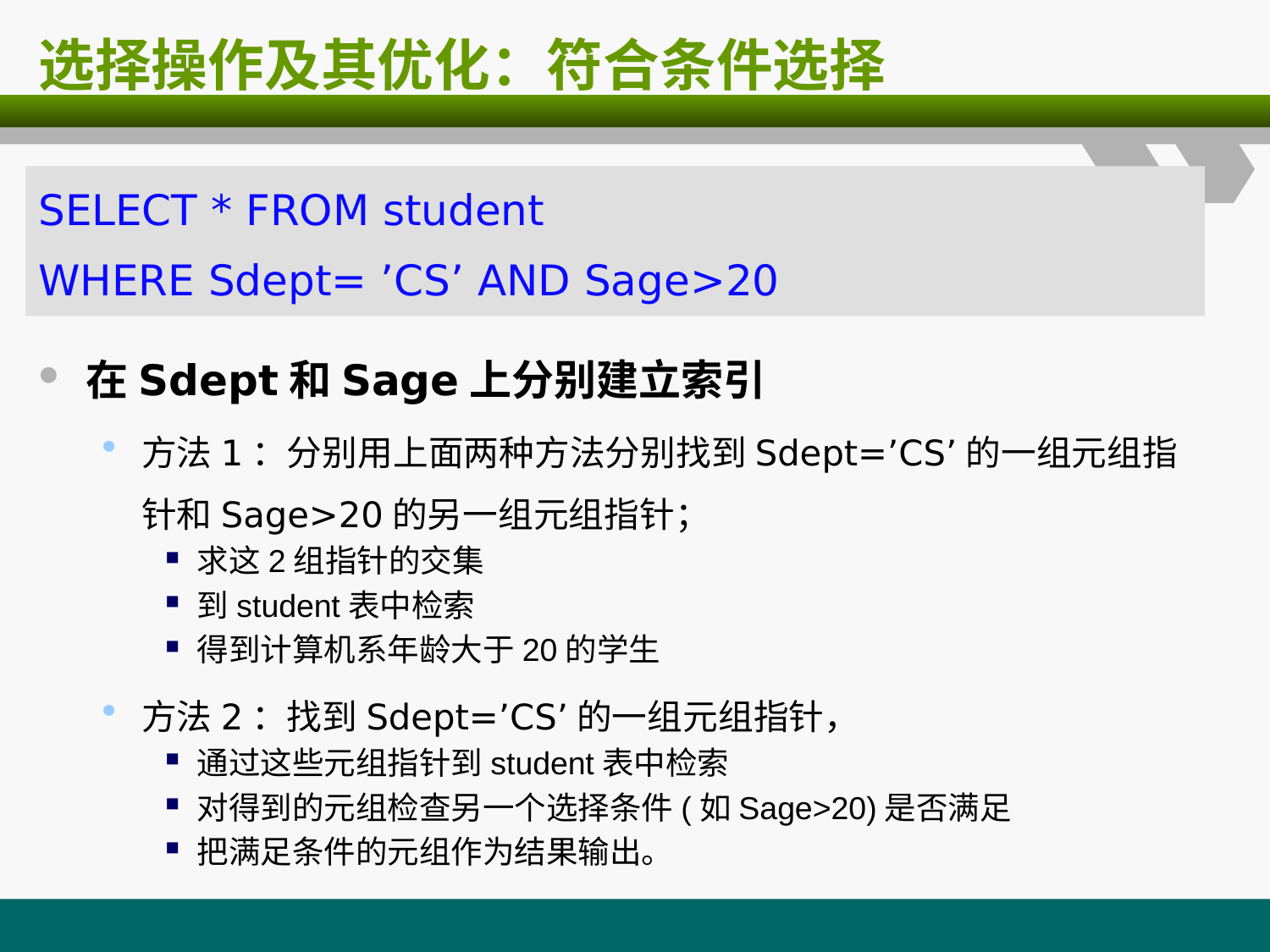

# 选择操作及其优化：符合条件选择
SELECT * FROM student
WHERE Sdept= ’CS’ AND Sage>20
在Sdept和Sage上分别建立索引
方法1：分别用上面两种方法分别找到Sdept=’CS’的一组元组指针和Sage>20的另一组元组指针；
求这2组指针的交集
到student表中检索
得到计算机系年龄大于20的学生
方法2：找到Sdept=’CS’的一组元组指针，
通过这些元组指针到student表中检索
对得到的元组检查另一个选择条件(如Sage>20)是否满足
把满足条件的元组作为结果输出。